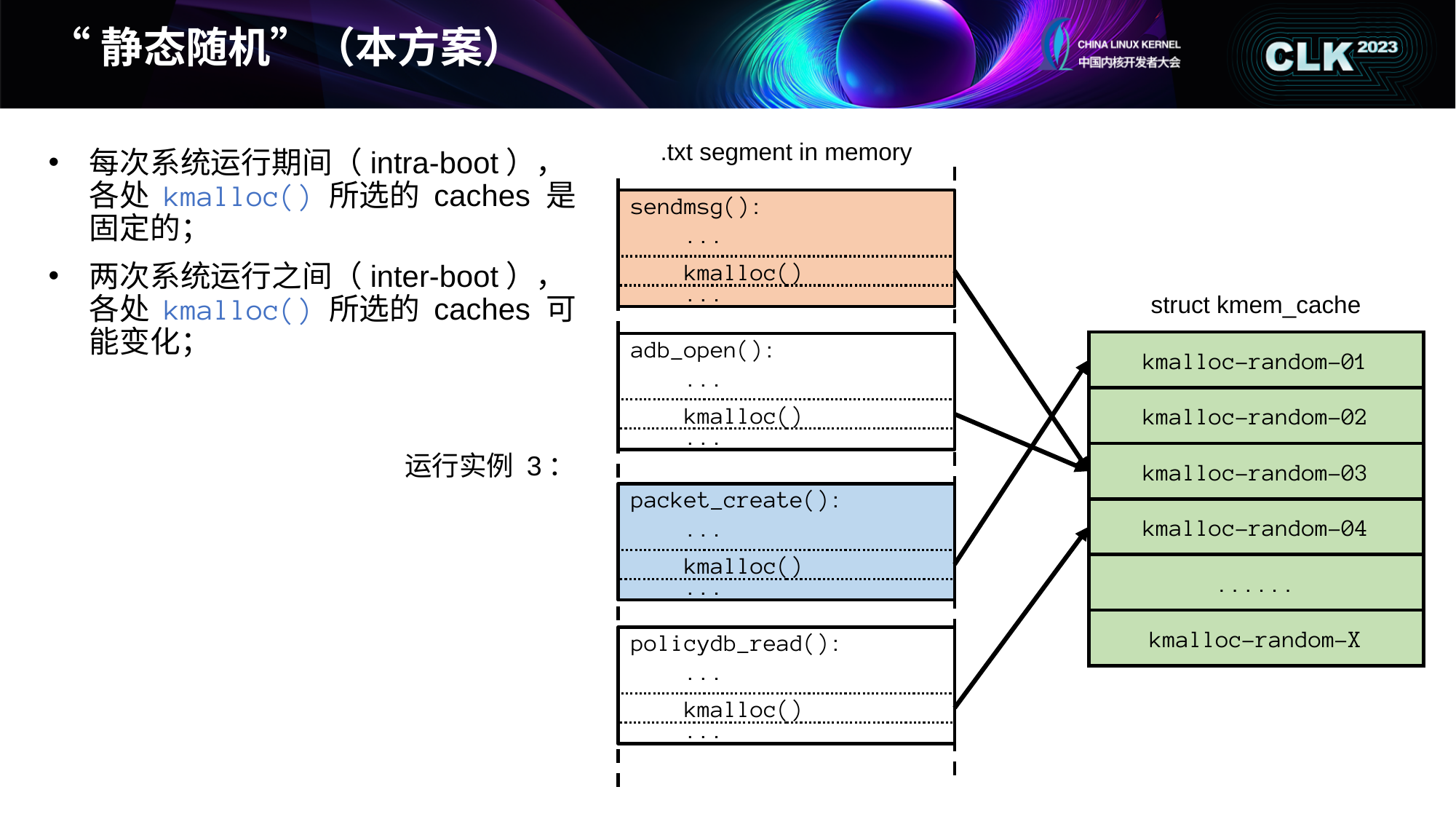

# “静态随机”（本方案）
.txt segment in memory
每次系统运行期间（intra-boot），各处 kmalloc() 所选的 caches 是固定的；
两次系统运行之间（inter-boot），各处 kmalloc() 所选的 caches 可能变化；

 sendmsg():
     ...

     ...
     kmalloc()
struct kmem_cache
kmalloc-random-01
 adb_open():
     ...

     ...
     kmalloc()
kmalloc-random-02
kmalloc-random-03
运行实例 3：
 packet_create():
     ...

     ...
     kmalloc()
kmalloc-random-04
......
kmalloc-random-X
 policydb_read():
     ...

     ...
     kmalloc()